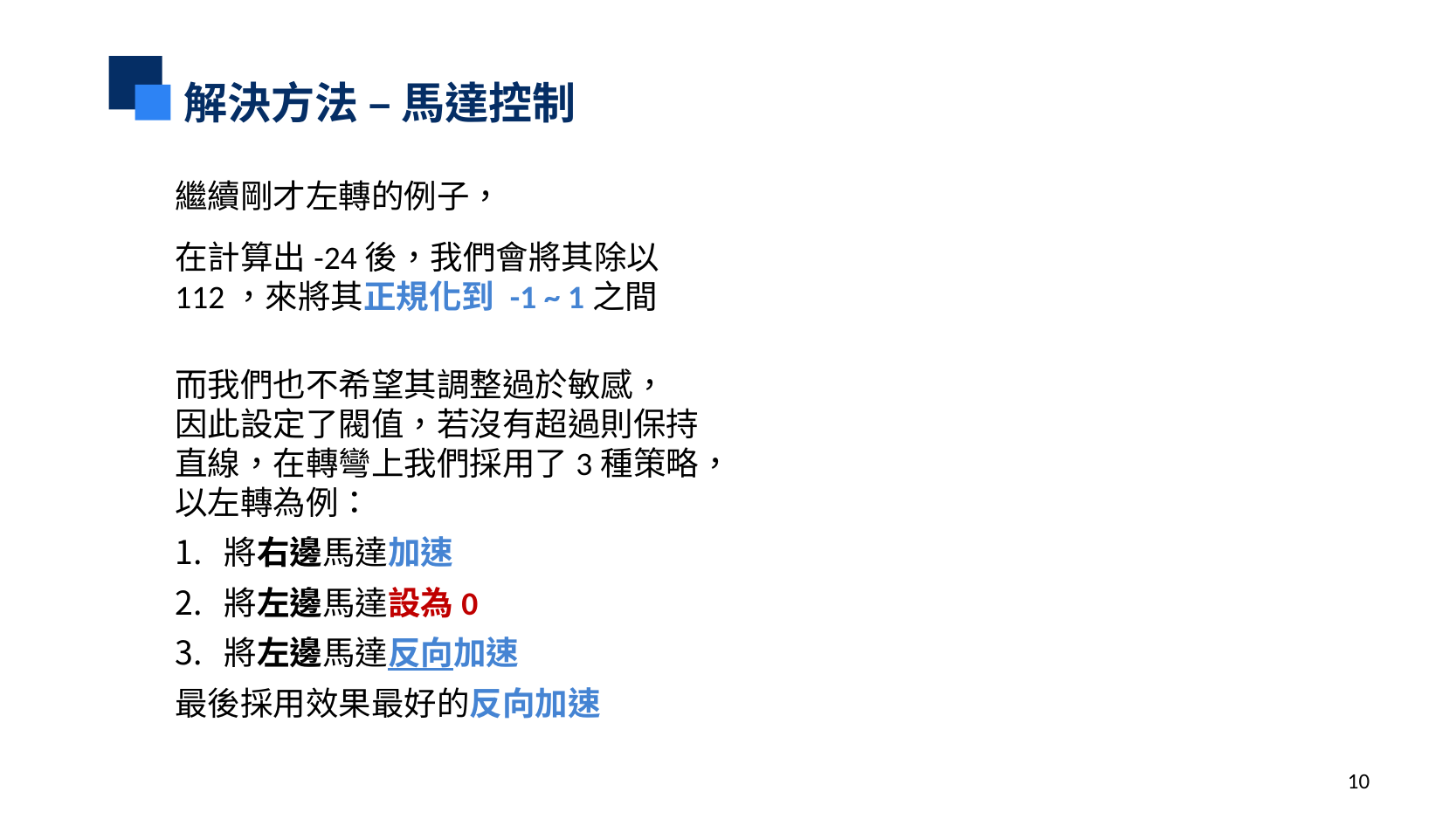

解決方法 – 馬達控制

繼續剛才左轉的例子，
在計算出-24後，我們會將其除以112，來將其正規化到 -1 ~ 1之間
而我們也不希望其調整過於敏感，
因此設定了閥值，若沒有超過則保持直線，在轉彎上我們採用了3種策略，以左轉為例：
將右邊馬達加速
將左邊馬達設為0
將左邊馬達反向加速
最後採用效果最好的反向加速
10